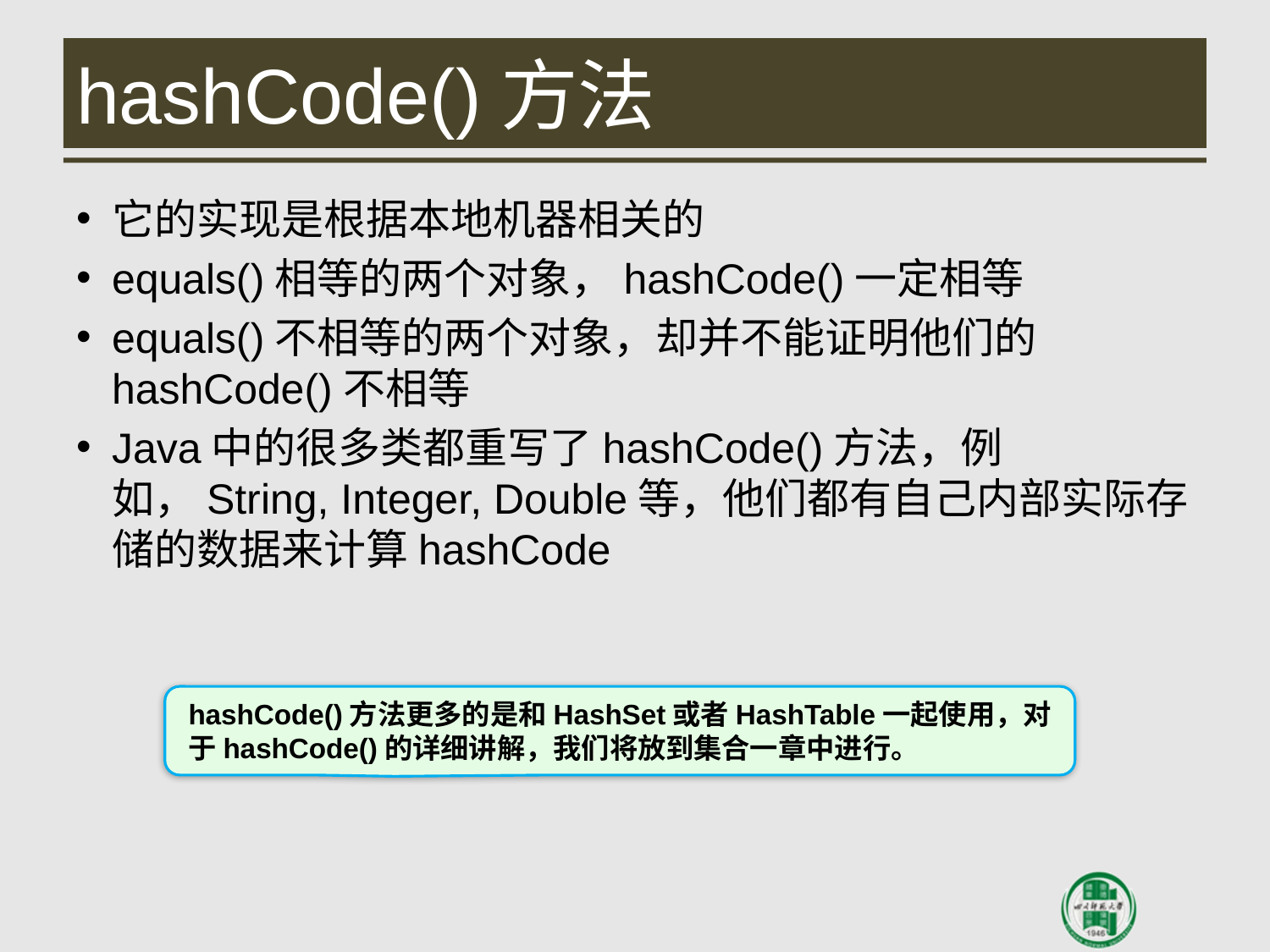

# hashCode()方法
它的实现是根据本地机器相关的
equals()相等的两个对象，hashCode()一定相等
equals()不相等的两个对象，却并不能证明他们的hashCode()不相等
Java中的很多类都重写了hashCode()方法，例如，String, Integer, Double等，他们都有自己内部实际存储的数据来计算hashCode
hashCode()方法更多的是和HashSet或者HashTable一起使用，对于hashCode()的详细讲解，我们将放到集合一章中进行。